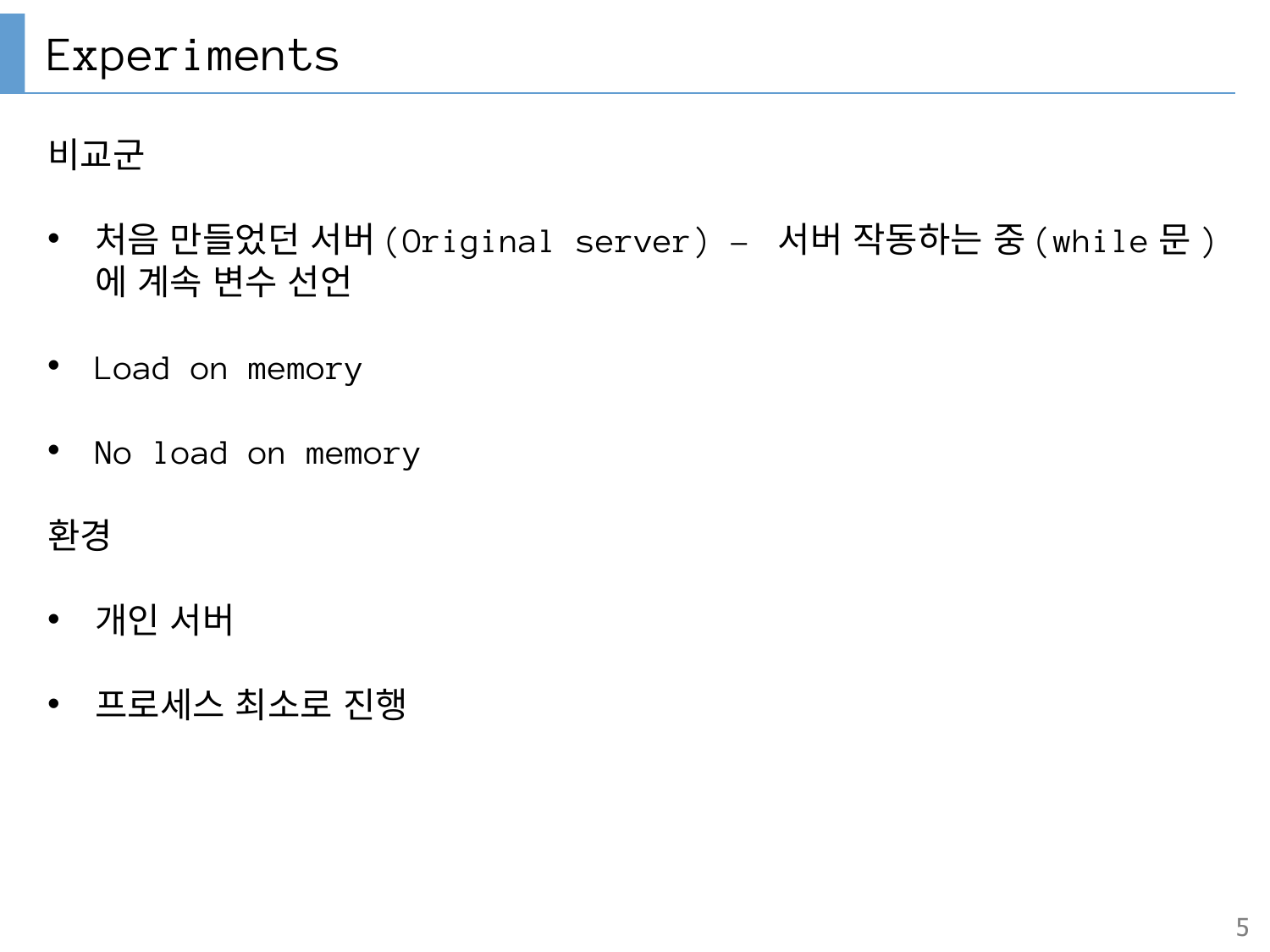

# Experiments
비교군
처음 만들었던 서버(Original server) – 서버 작동하는 중(while문)에 계속 변수 선언
Load on memory
No load on memory
환경
개인 서버
프로세스 최소로 진행